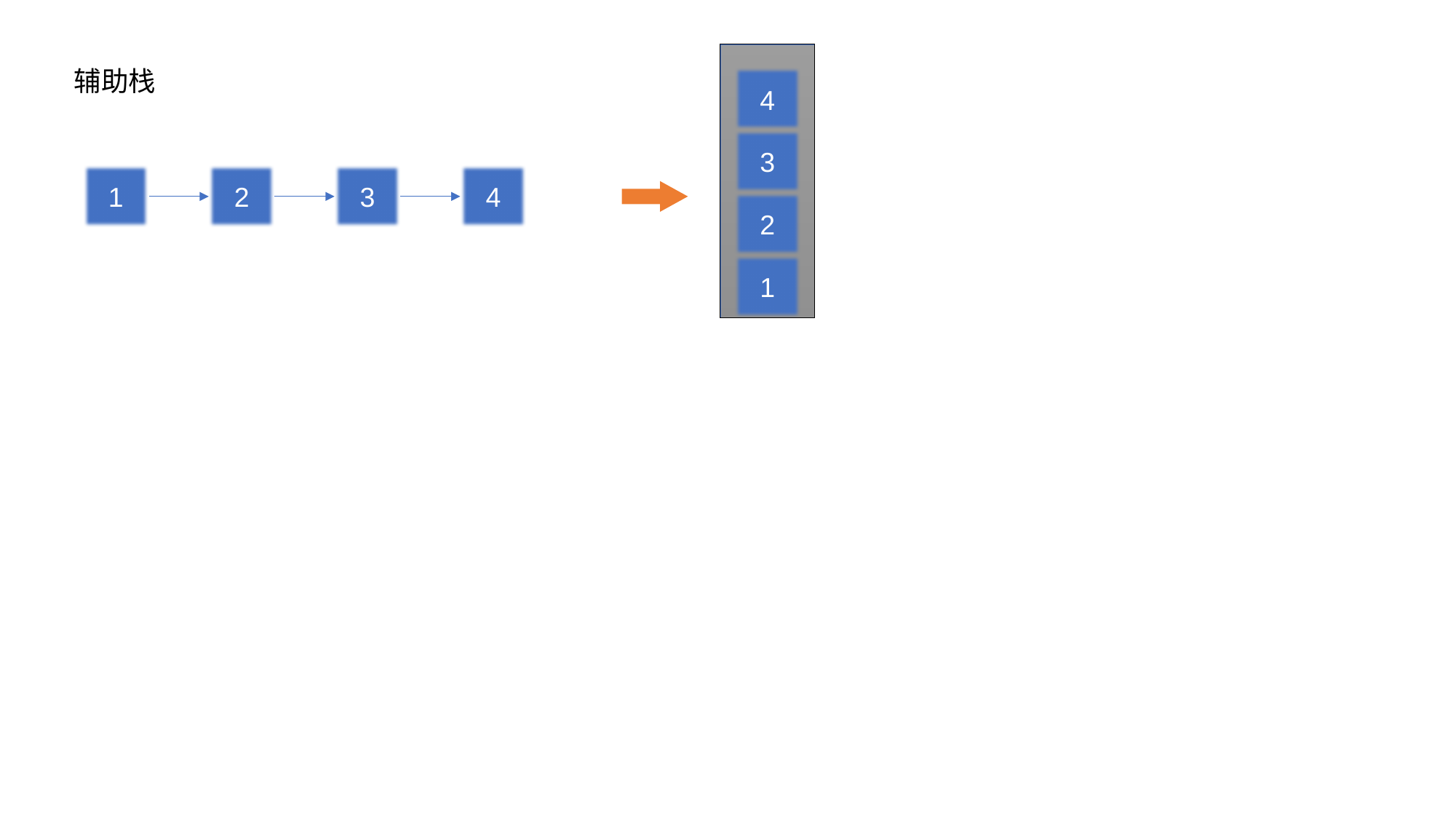

辅助栈
4
3
1
2
3
4

2
1